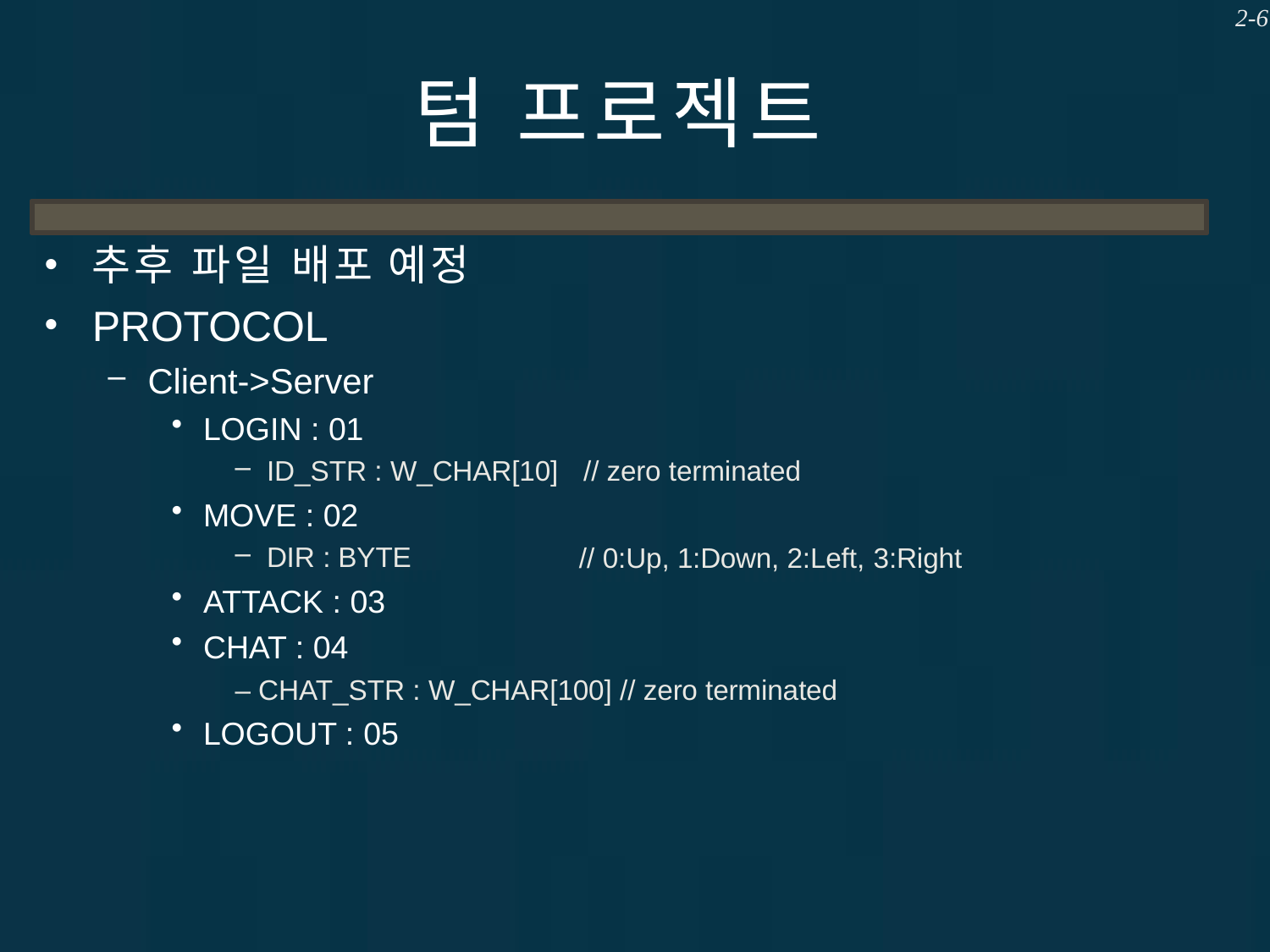

2-6
# 텀 프로젝트
추후 파일 배포 예정
PROTOCOL
Client->Server
LOGIN : 01
ID_STR : W_CHAR[10]
MOVE : 02
DIR : BYTE
ATTACK : 03
CHAT : 04
// zero terminated
// 0:Up, 1:Down, 2:Left, 3:Right
– CHAT_STR : W_CHAR[100] // zero terminated
LOGOUT : 05